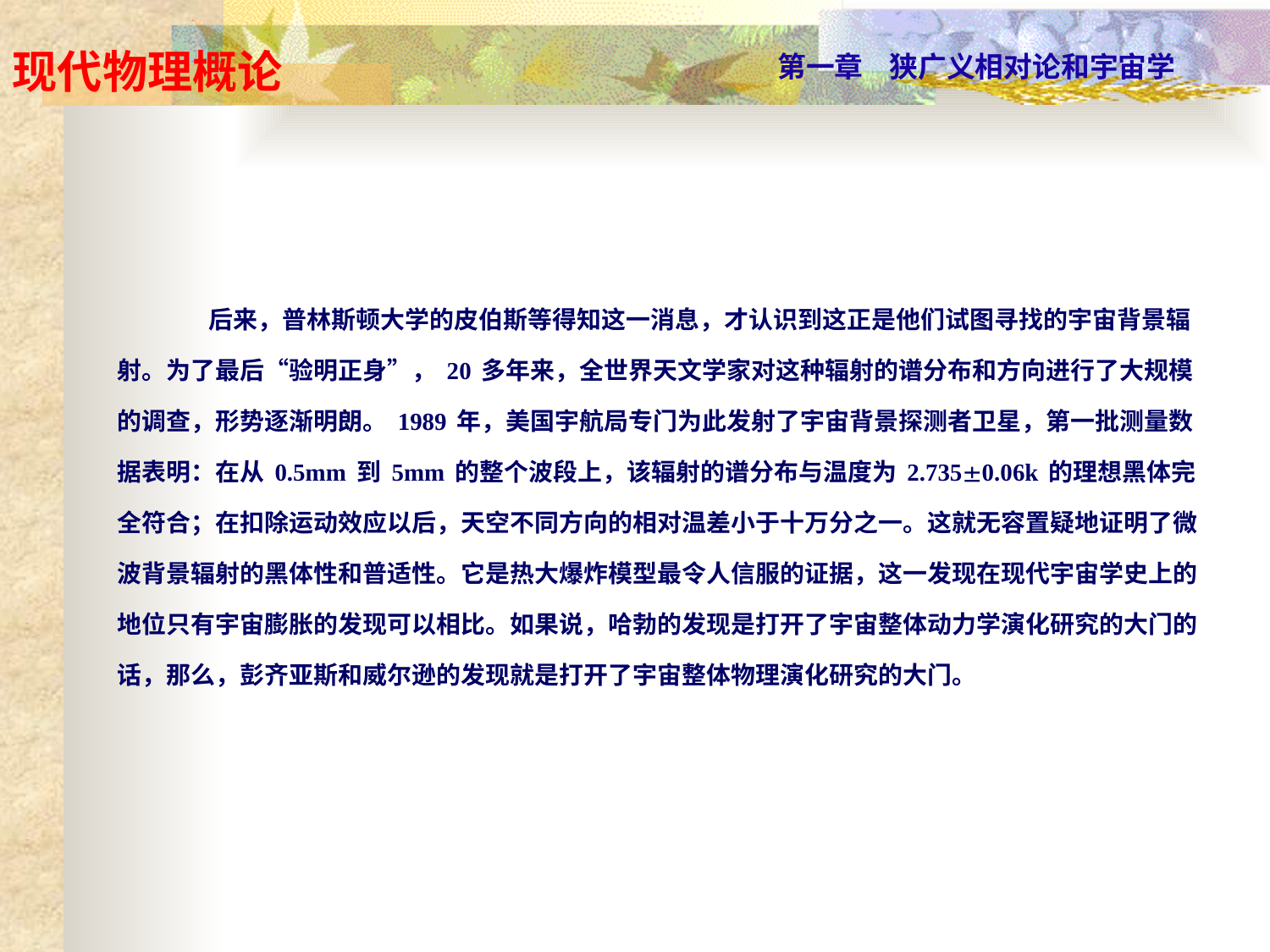

后来，普林斯顿大学的皮伯斯等得知这一消息，才认识到这正是他们试图寻找的宇宙背景辐射。为了最后“验明正身”，20多年来，全世界天文学家对这种辐射的谱分布和方向进行了大规模的调查，形势逐渐明朗。1989年，美国宇航局专门为此发射了宇宙背景探测者卫星，第一批测量数据表明：在从0.5mm到5mm的整个波段上，该辐射的谱分布与温度为2.735±0.06k的理想黑体完全符合；在扣除运动效应以后，天空不同方向的相对温差小于十万分之一。这就无容置疑地证明了微波背景辐射的黑体性和普适性。它是热大爆炸模型最令人信服的证据，这一发现在现代宇宙学史上的地位只有宇宙膨胀的发现可以相比。如果说，哈勃的发现是打开了宇宙整体动力学演化研究的大门的话，那么，彭齐亚斯和威尔逊的发现就是打开了宇宙整体物理演化研究的大门。